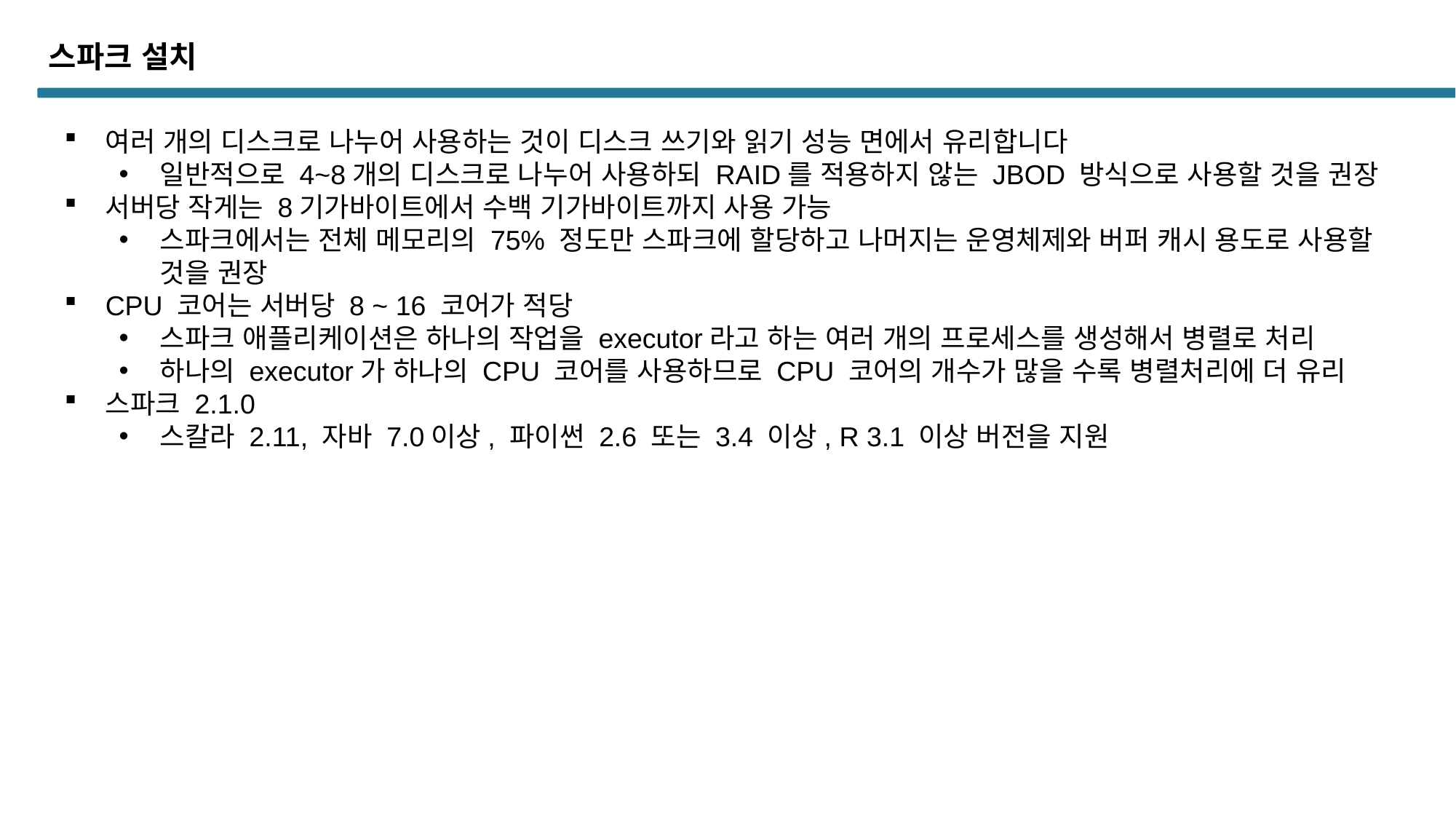

스파크 설치
여러 개의 디스크로 나누어 사용하는 것이 디스크 쓰기와 읽기 성능 면에서 유리합니다
일반적으로 4~8개의 디스크로 나누어 사용하되 RAID를 적용하지 않는 JBOD 방식으로 사용할 것을 권장
서버당 작게는 8기가바이트에서 수백 기가바이트까지 사용 가능
스파크에서는 전체 메모리의 75% 정도만 스파크에 할당하고 나머지는 운영체제와 버퍼 캐시 용도로 사용할 것을 권장
CPU 코어는 서버당 8 ~ 16 코어가 적당
스파크 애플리케이션은 하나의 작업을 executor라고 하는 여러 개의 프로세스를 생성해서 병렬로 처리
하나의 executor가 하나의 CPU 코어를 사용하므로 CPU 코어의 개수가 많을 수록 병렬처리에 더 유리
스파크 2.1.0
스칼라 2.11, 자바 7.0이상, 파이썬 2.6 또는 3.4 이상, R 3.1 이상 버전을 지원